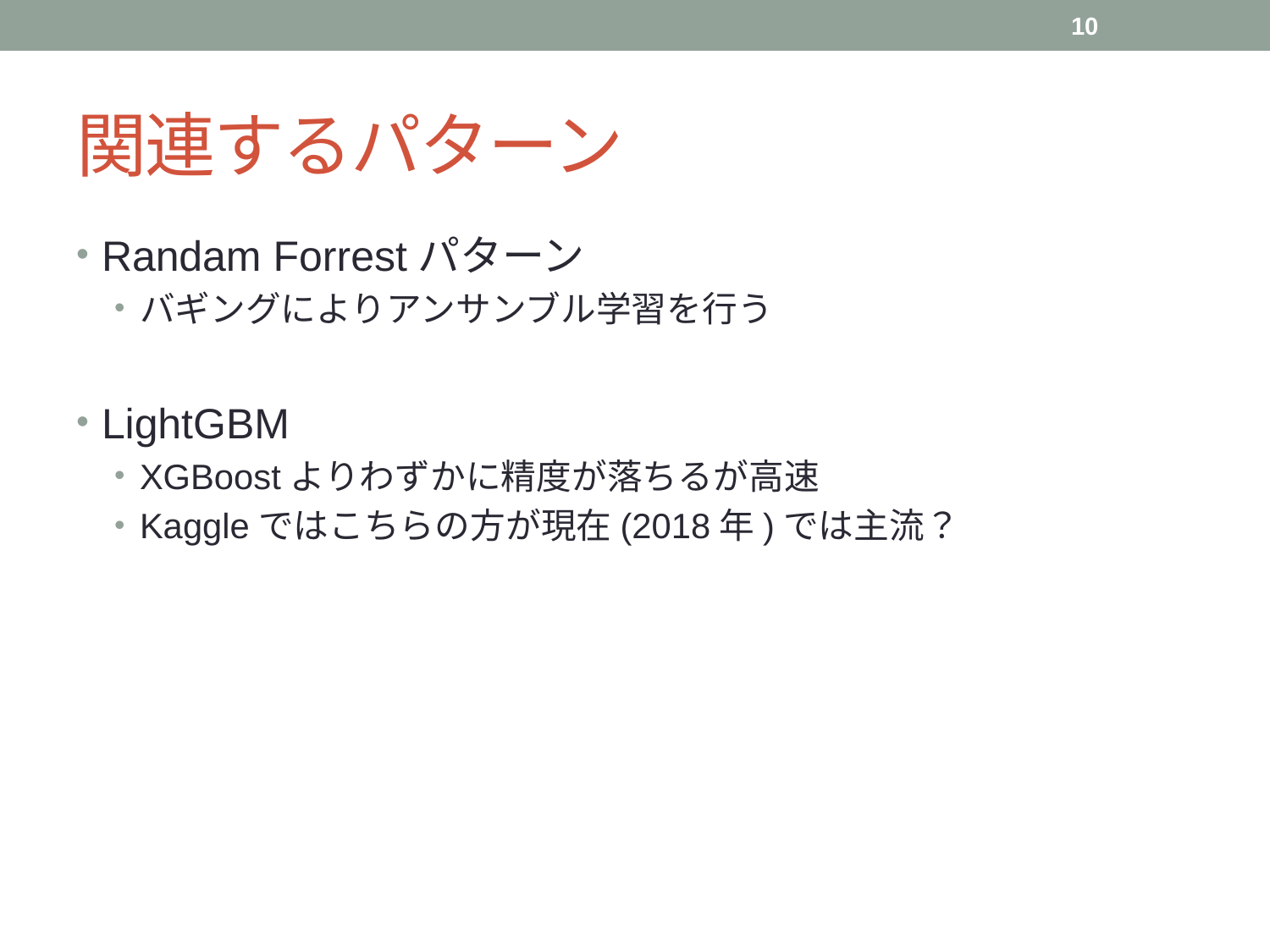

10
# 関連するパターン
Randam Forrestパターン
バギングによりアンサンブル学習を行う

LightGBM
XGBoostよりわずかに精度が落ちるが高速
Kaggleではこちらの方が現在(2018年)では主流？